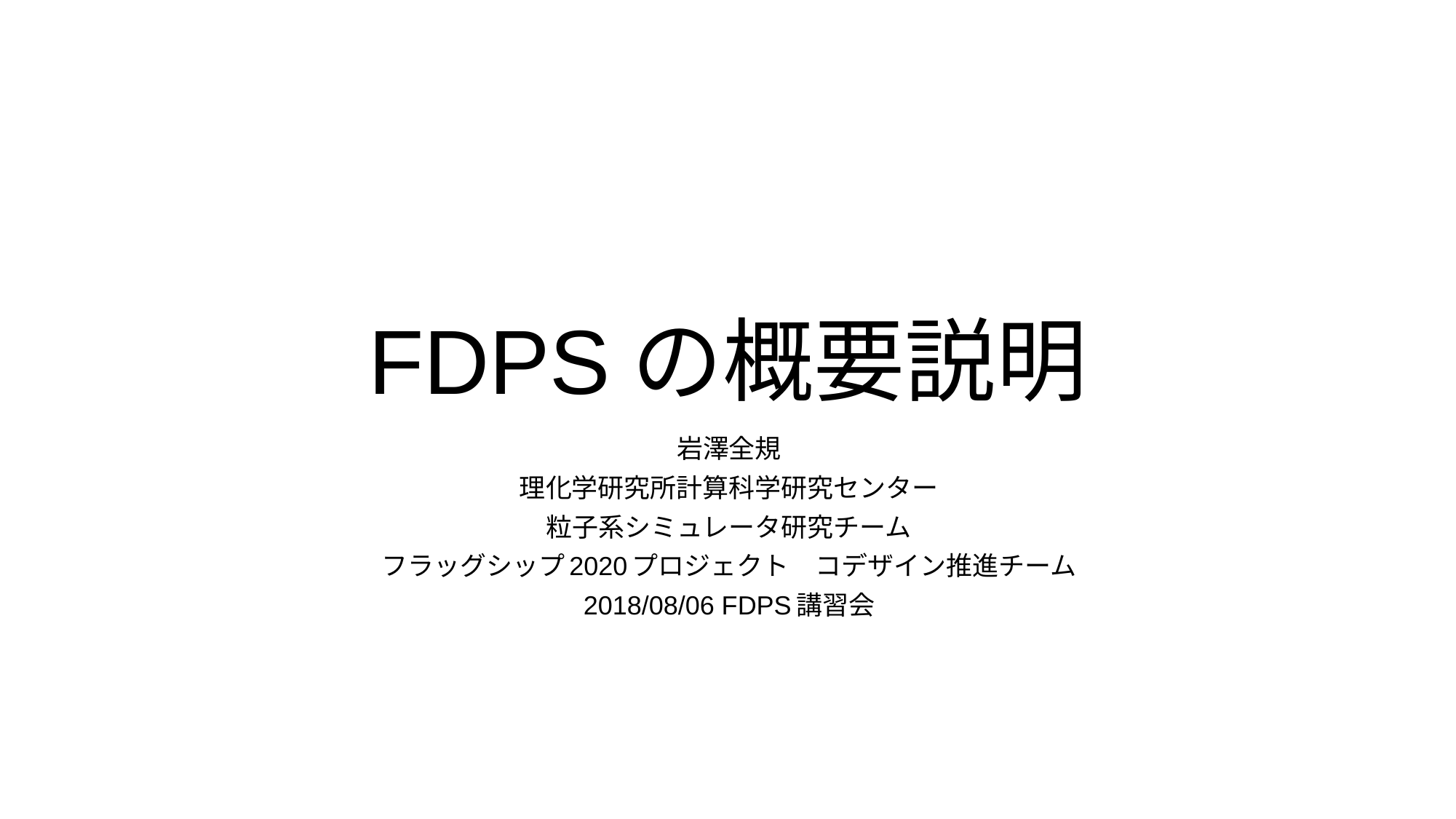

# FDPSの概要説明
岩澤全規
理化学研究所計算科学研究センター
粒子系シミュレータ研究チーム
フラッグシップ2020プロジェクト　コデザイン推進チーム
2018/08/06 FDPS講習会